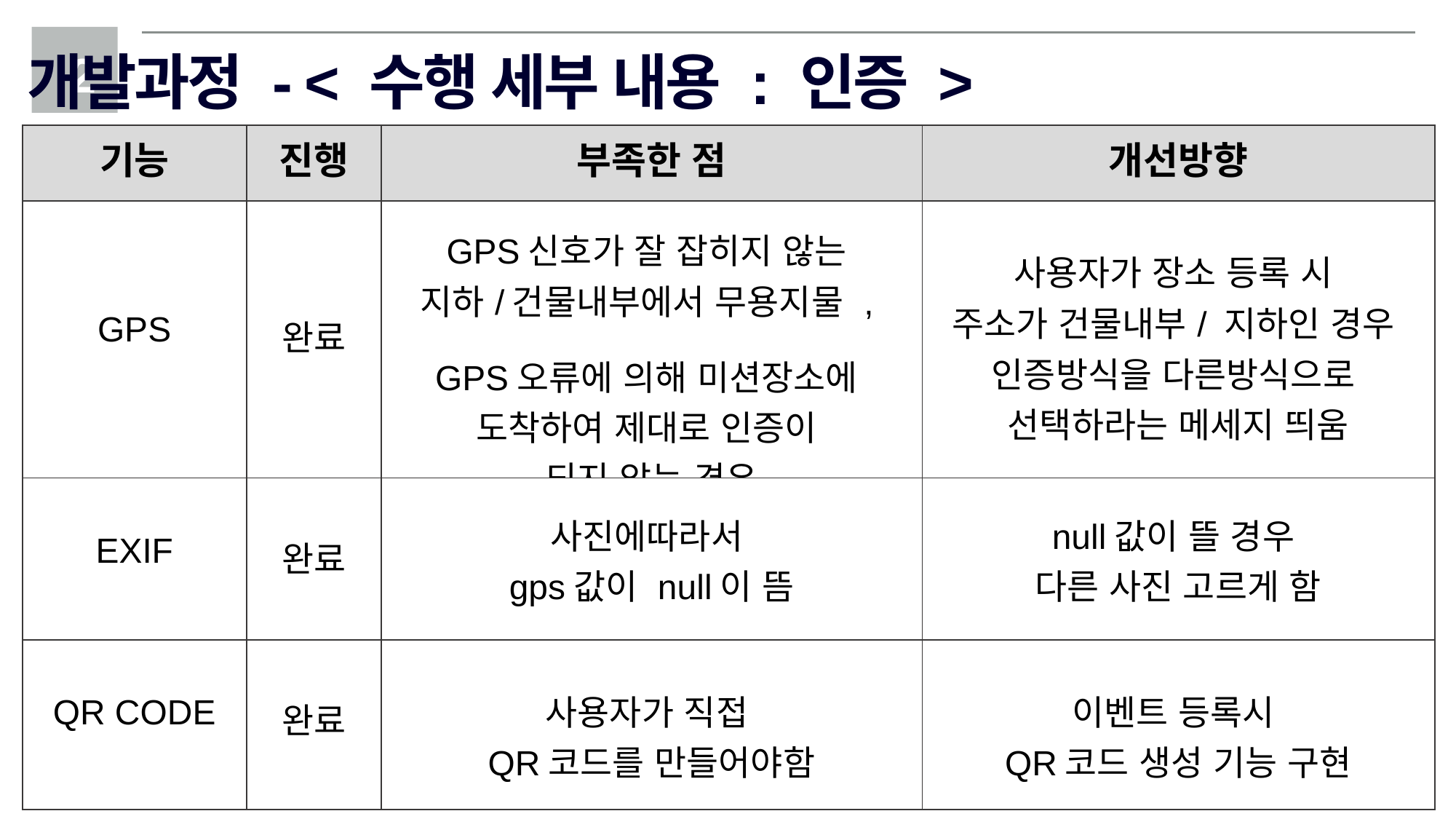

개발과정 - < 수행 세부 내용 : 인증 >
2
| 기능 | 진행 | 부족한 점 | 개선방향 |
| --- | --- | --- | --- |
| GPS | 완료 | GPS신호가 잘 잡히지 않는 지하/건물내부에서 무용지물 , GPS오류에 의해 미션장소에 도착하여 제대로 인증이 되지 않는 경우 | 사용자가 장소 등록 시 주소가 건물내부/ 지하인 경우 인증방식을 다른방식으로 선택하라는 메세지 띄움 |
| EXIF | 완료 | 사진에따라서 gps값이 null이 뜸 | null값이 뜰 경우 다른 사진 고르게 함 |
| QR CODE | 완료 | 사용자가 직접 QR코드를 만들어야함 | 이벤트 등록시 QR코드 생성 기능 구현 |

Copyrightⓒ. Saebyeol Yu. All Rights Reserved.